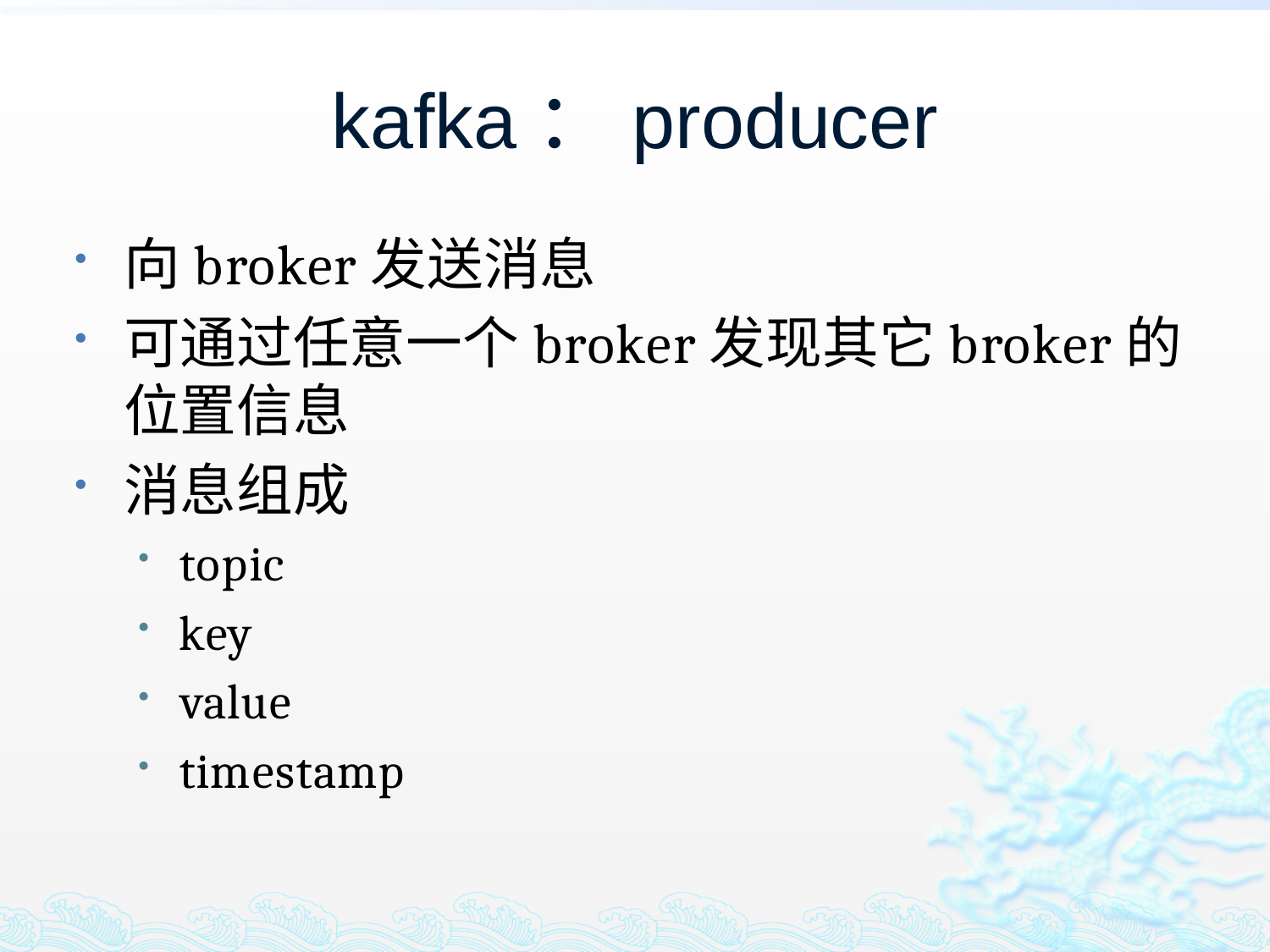

# kafka：producer
向broker发送消息
可通过任意一个broker发现其它broker的位置信息
消息组成
topic
key
value
timestamp